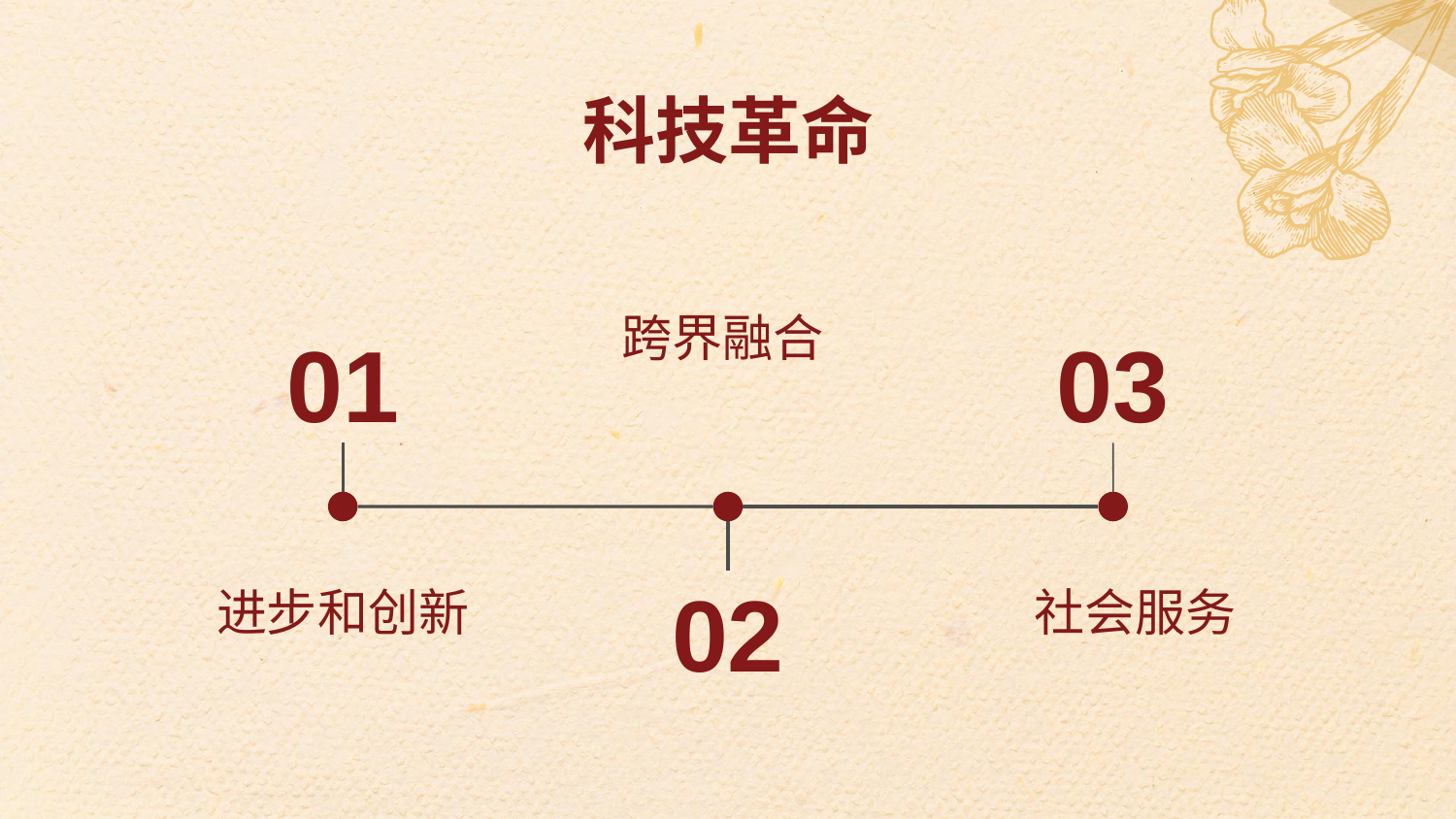

# 科技革命
跨界融合
01
03

02
进步和创新
社会服务